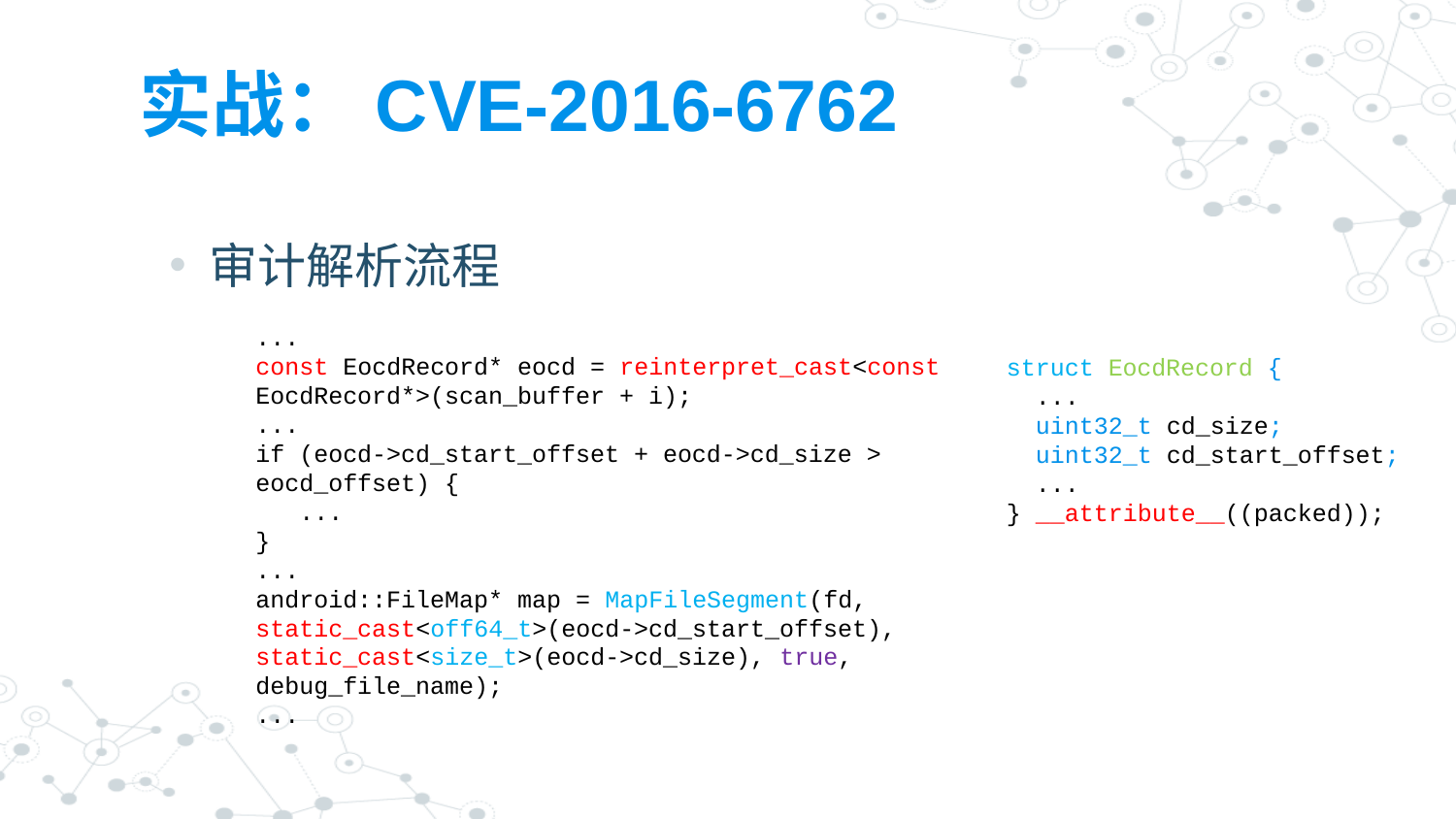

# 实战：CVE-2016-6762
 审计解析流程
...
const EocdRecord* eocd = reinterpret_cast<const EocdRecord*>(scan_buffer + i);
...
if (eocd->cd_start_offset + eocd->cd_size > eocd_offset) {
   ...
}
...
android::FileMap* map = MapFileSegment(fd, static_cast<off64_t>(eocd->cd_start_offset), static_cast<size_t>(eocd->cd_size), true, debug_file_name);
...

struct EocdRecord {
  ...
  uint32_t cd_size;
  uint32_t cd_start_offset;
  ...
} __attribute__((packed));